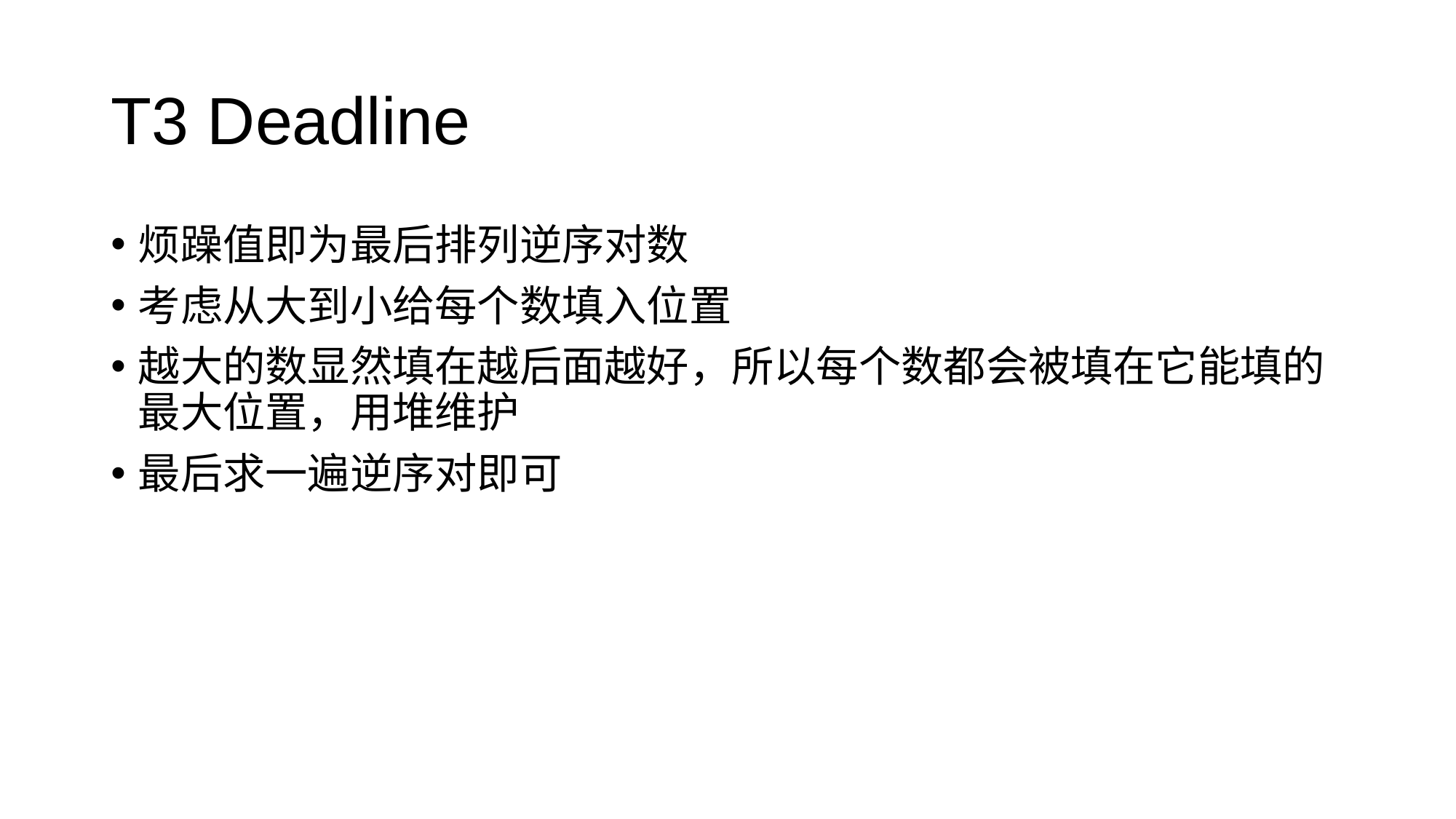

# T3 Deadline
烦躁值即为最后排列逆序对数
考虑从大到小给每个数填入位置
越大的数显然填在越后面越好，所以每个数都会被填在它能填的最大位置，用堆维护
最后求一遍逆序对即可